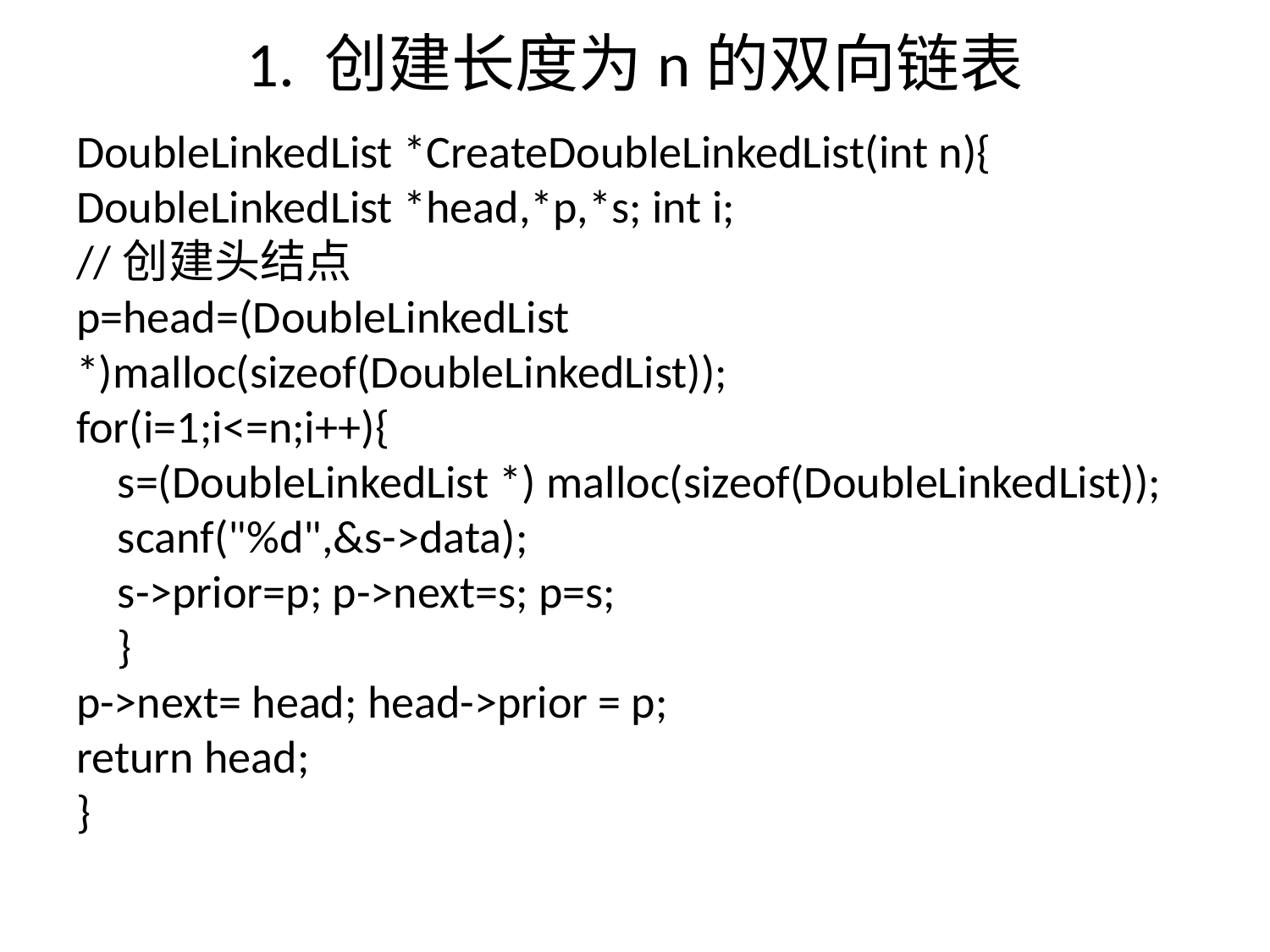

# 1. 创建长度为n的双向链表
DoubleLinkedList *CreateDoubleLinkedList(int n){
DoubleLinkedList *head,*p,*s; int i;
//创建头结点
p=head=(DoubleLinkedList *)malloc(sizeof(DoubleLinkedList));
for(i=1;i<=n;i++){
    s=(DoubleLinkedList *) malloc(sizeof(DoubleLinkedList));
    scanf("%d",&s->data);
    s->prior=p; p->next=s; p=s;
    }
p->next= head; head->prior = p;
return head;
}